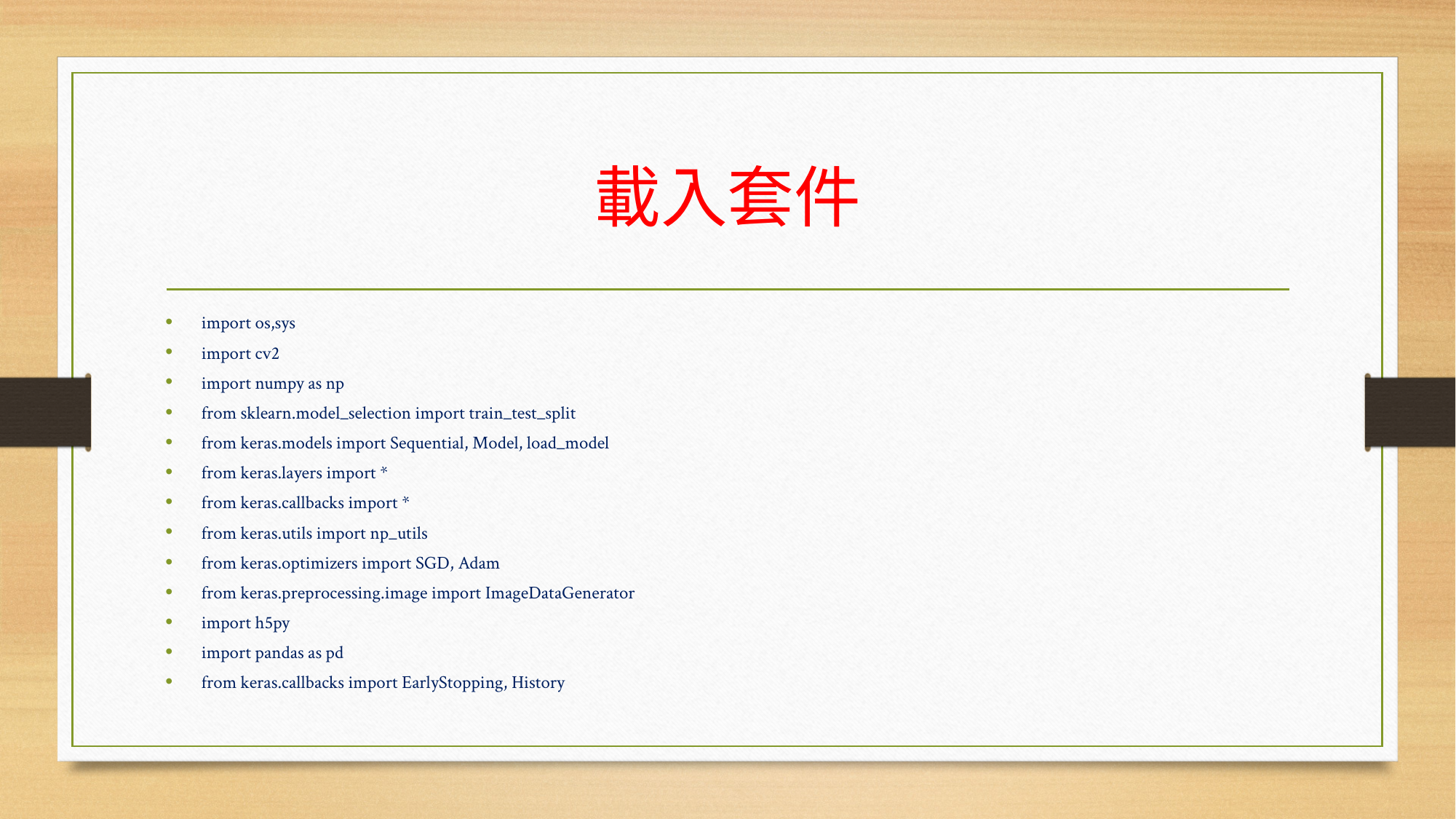

# 載入套件
import os,sys
import cv2
import numpy as np
from sklearn.model_selection import train_test_split
from keras.models import Sequential, Model, load_model
from keras.layers import *
from keras.callbacks import *
from keras.utils import np_utils
from keras.optimizers import SGD, Adam
from keras.preprocessing.image import ImageDataGenerator
import h5py
import pandas as pd
from keras.callbacks import EarlyStopping, History